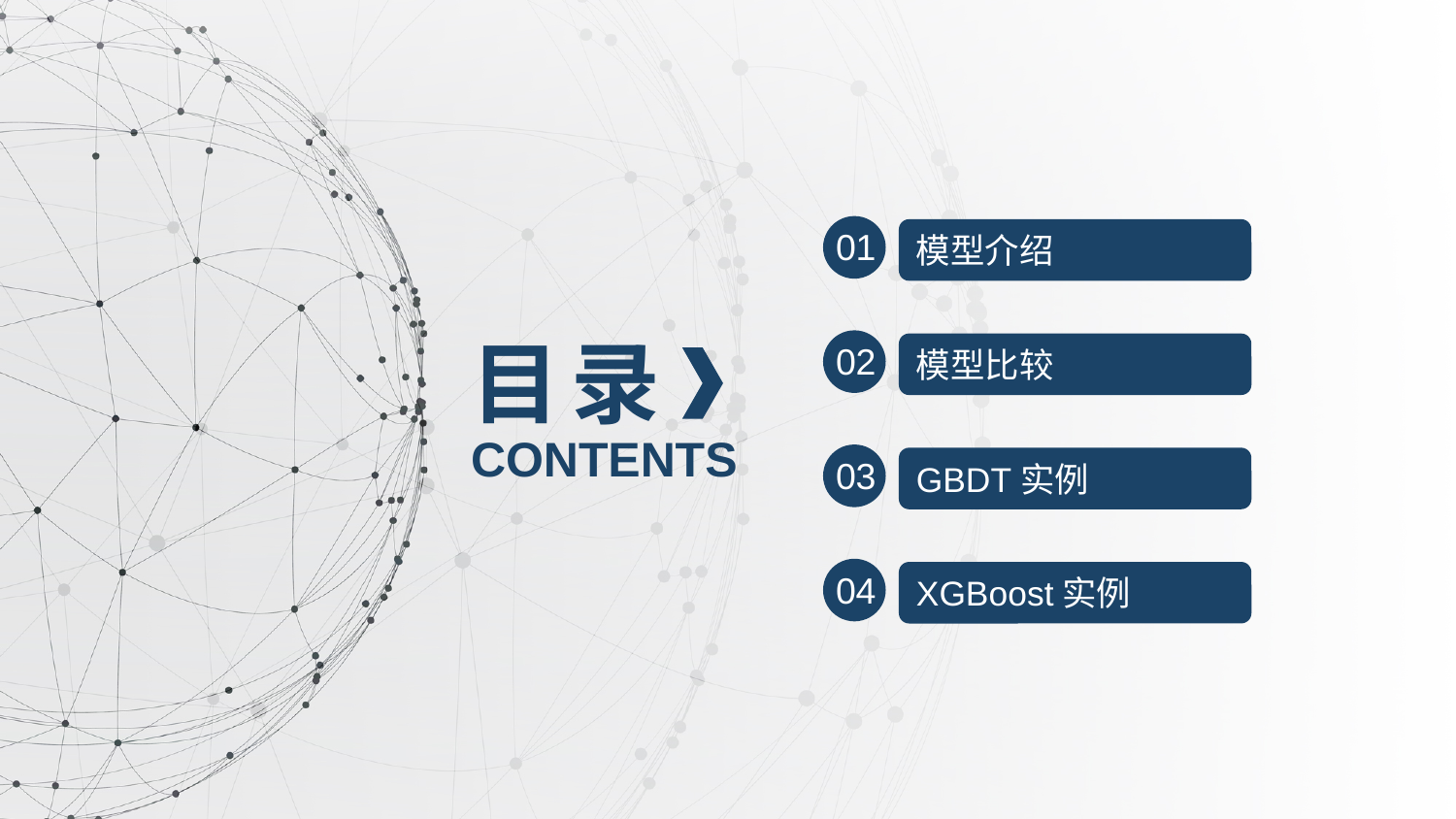

01
模型介绍
目 录

02
模型比较

CONTENTS

03
GBDT实例

04
XGBoost实例